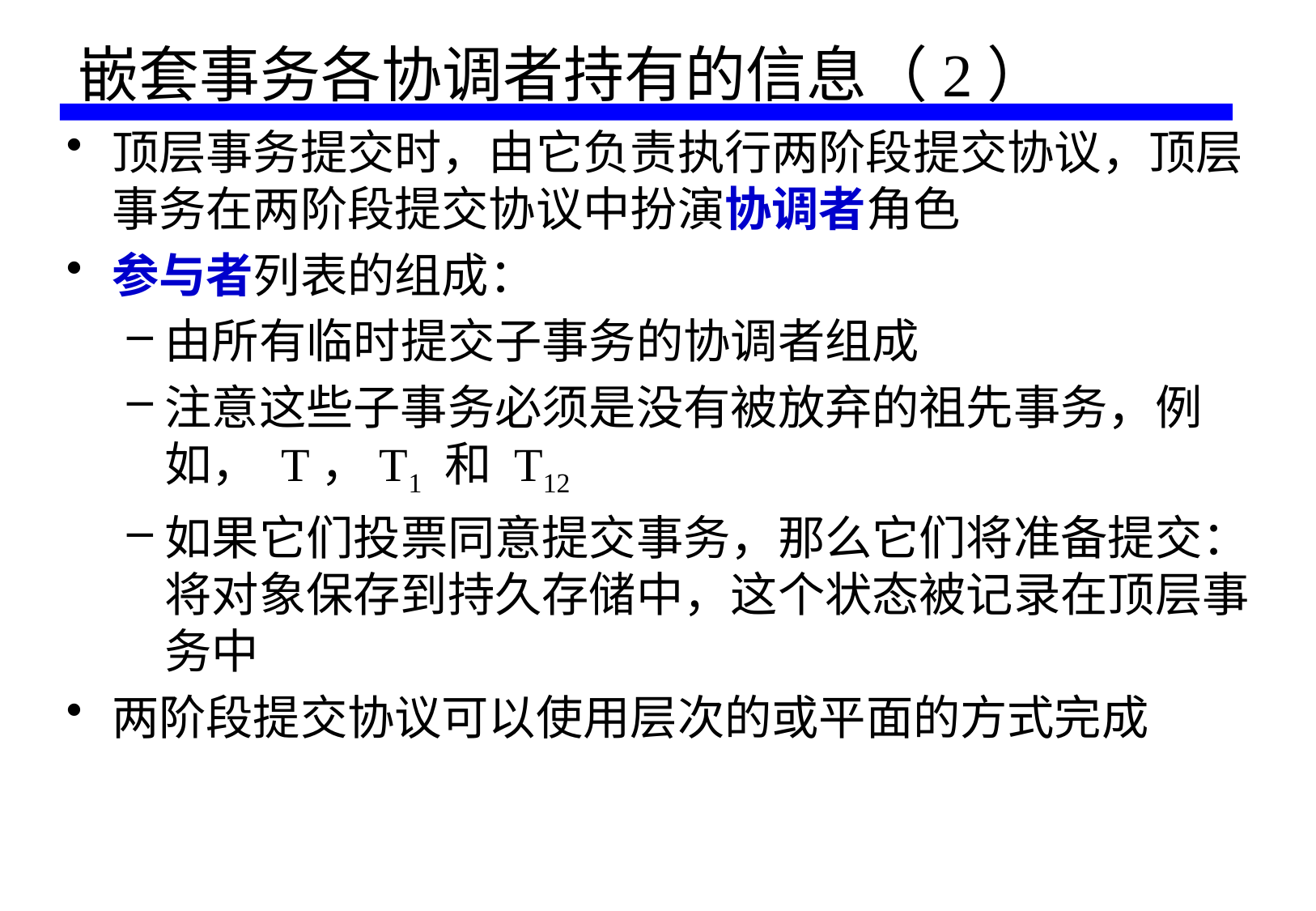

# 嵌套事务各协调者持有的信息（2）
顶层事务提交时，由它负责执行两阶段提交协议，顶层事务在两阶段提交协议中扮演协调者角色
参与者列表的组成：
由所有临时提交子事务的协调者组成
注意这些子事务必须是没有被放弃的祖先事务，例如， T，T1 和 T12
如果它们投票同意提交事务，那么它们将准备提交：将对象保存到持久存储中，这个状态被记录在顶层事务中
两阶段提交协议可以使用层次的或平面的方式完成